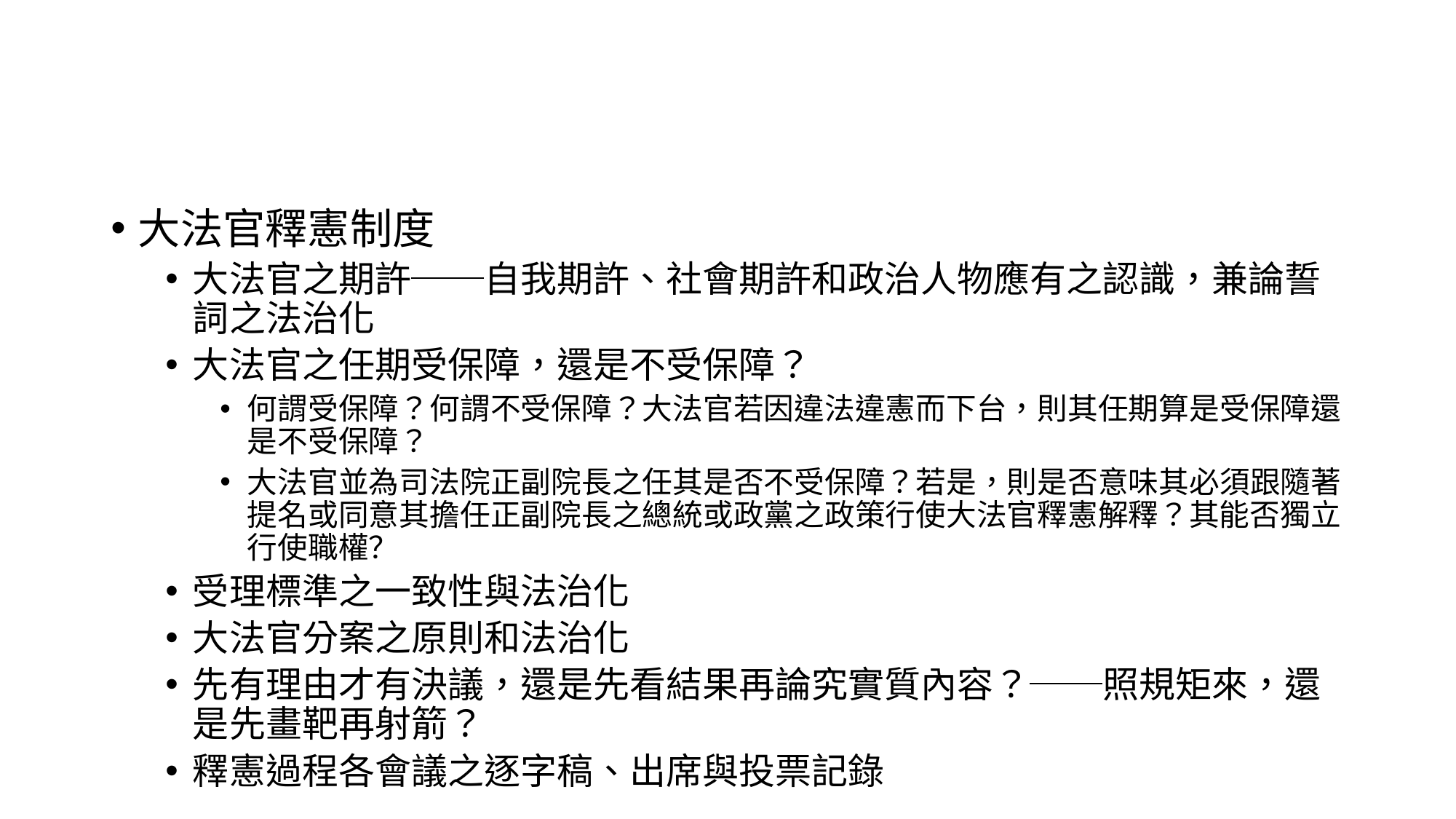

#
大法官釋憲制度
大法官之期許──自我期許、社會期許和政治人物應有之認識，兼論誓詞之法治化
大法官之任期受保障，還是不受保障？
何謂受保障？何謂不受保障？大法官若因違法違憲而下台，則其任期算是受保障還是不受保障？
大法官並為司法院正副院長之任其是否不受保障？若是，則是否意味其必須跟隨著提名或同意其擔任正副院長之總統或政黨之政策行使大法官釋憲解釋？其能否獨立行使職權？
受理標準之一致性與法治化
大法官分案之原則和法治化
先有理由才有決議，還是先看結果再論究實質內容？──照規矩來，還是先畫靶再射箭？
釋憲過程各會議之逐字稿、出席與投票記錄